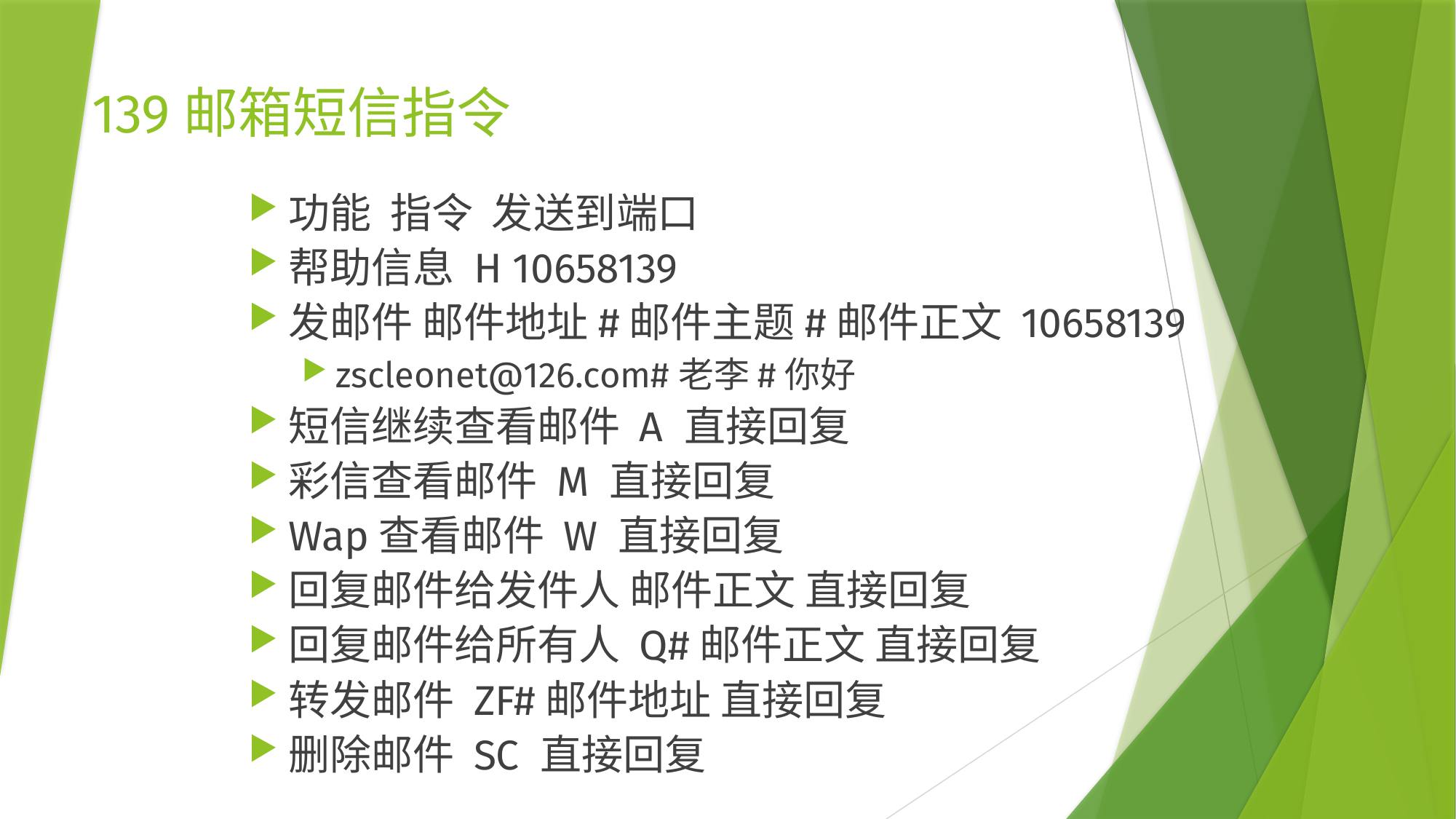

139邮箱短信指令
功能  指令  发送到端口
帮助信息 H 10658139
发邮件 邮件地址#邮件主题#邮件正文 10658139
zscleonet@126.com#老李#你好
短信继续查看邮件 A 直接回复
彩信查看邮件 M 直接回复
Wap查看邮件 W 直接回复
回复邮件给发件人 邮件正文 直接回复
回复邮件给所有人 Q#邮件正文 直接回复
转发邮件 ZF#邮件地址 直接回复
删除邮件 SC 直接回复